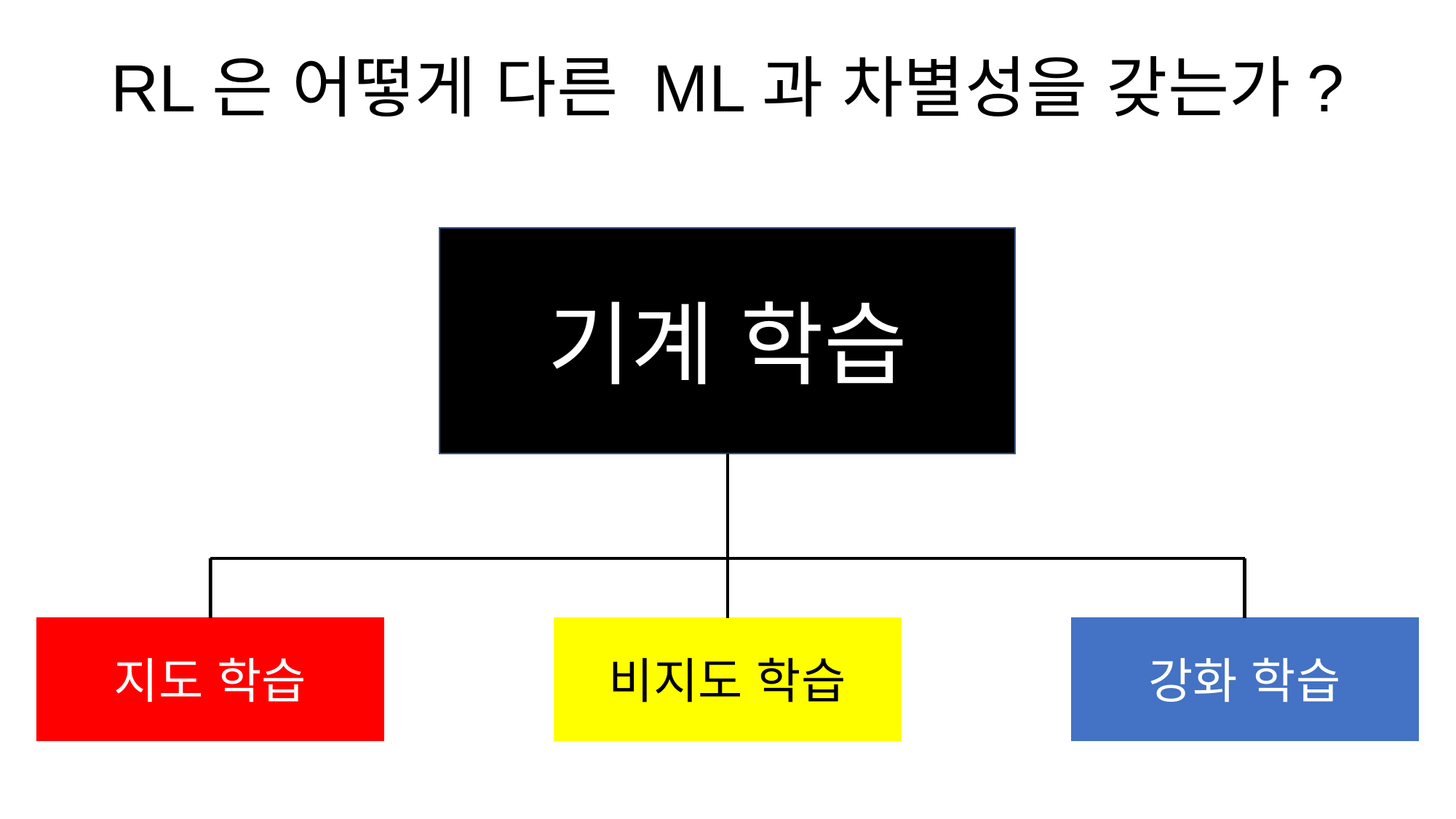

# RL은 어떻게 다른 ML과 차별성을 갖는가?
기계 학습
강화 학습
비지도 학습
지도 학습